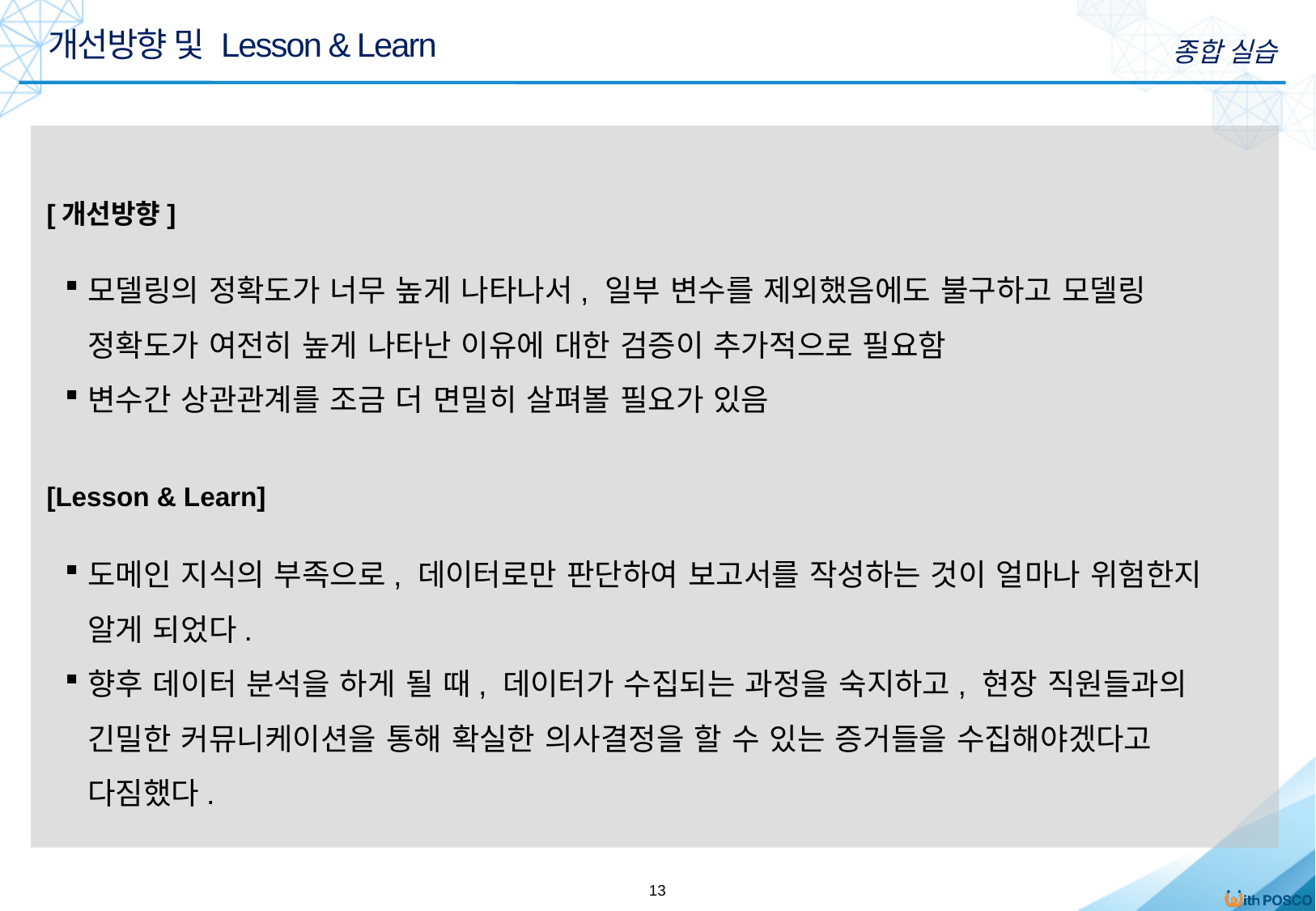

개선방향 및 Lesson & Learn
종합 실습

[개선방향]
모델링의 정확도가 너무 높게 나타나서, 일부 변수를 제외했음에도 불구하고 모델링 정확도가 여전히 높게 나타난 이유에 대한 검증이 추가적으로 필요함
변수간 상관관계를 조금 더 면밀히 살펴볼 필요가 있음
[Lesson & Learn]
도메인 지식의 부족으로, 데이터로만 판단하여 보고서를 작성하는 것이 얼마나 위험한지 알게 되었다.
향후 데이터 분석을 하게 될 때, 데이터가 수집되는 과정을 숙지하고, 현장 직원들과의 긴밀한 커뮤니케이션을 통해 확실한 의사결정을 할 수 있는 증거들을 수집해야겠다고 다짐했다.